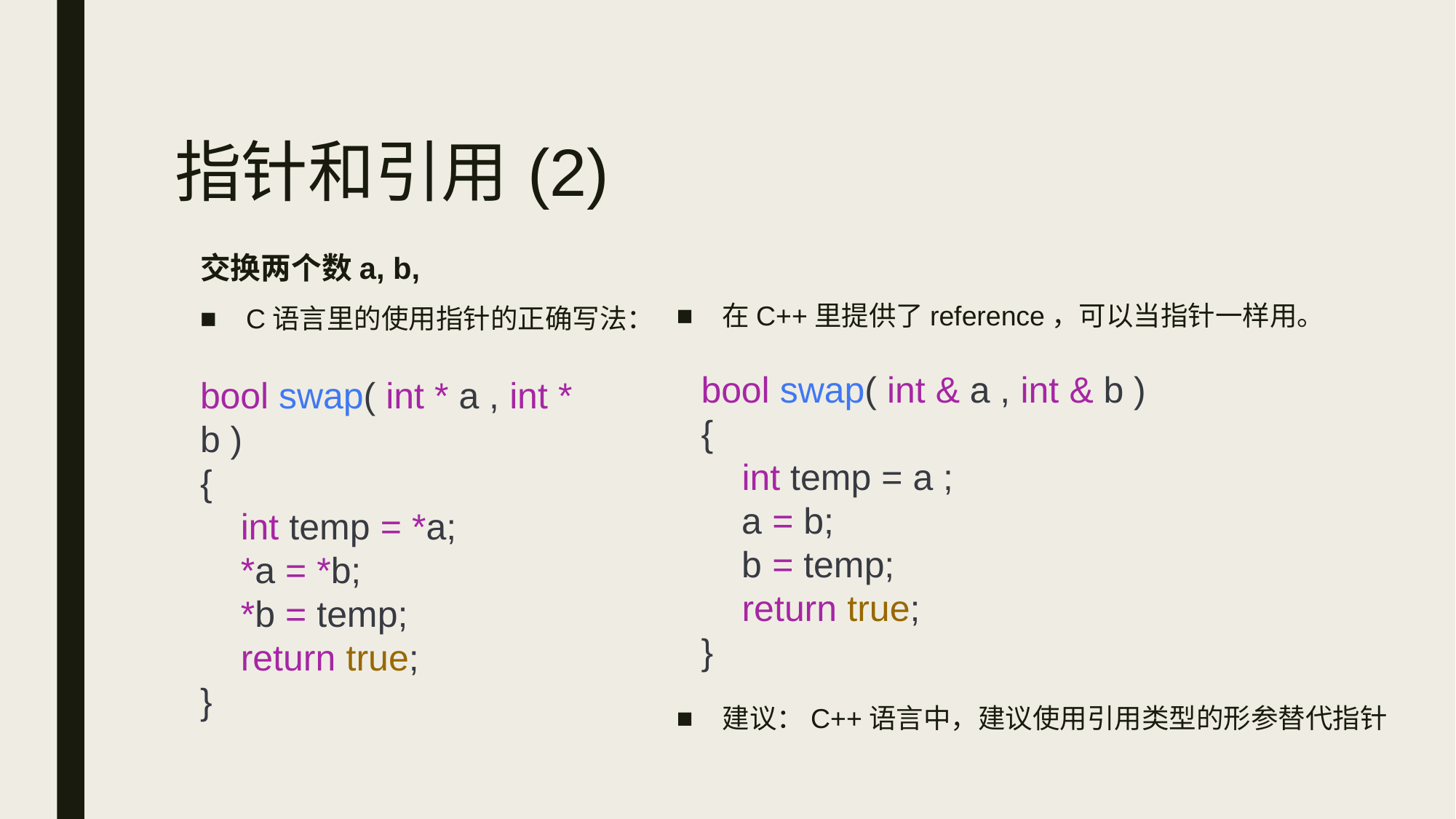

指针和引用(2)
交换两个数a, b,
C语言里的使用指针的正确写法：

在C++里提供了reference，可以当指针一样用。

建议：C++语言中，建议使用引用类型的形参替代指针
bool swap( int & a , int & b )
{
    int temp = a ;
    a = b;
    b = temp;
    return true;
}
bool swap( int * a , int * b )
{
    int temp = *a;
    *a = *b;
    *b = temp;
    return true;
}